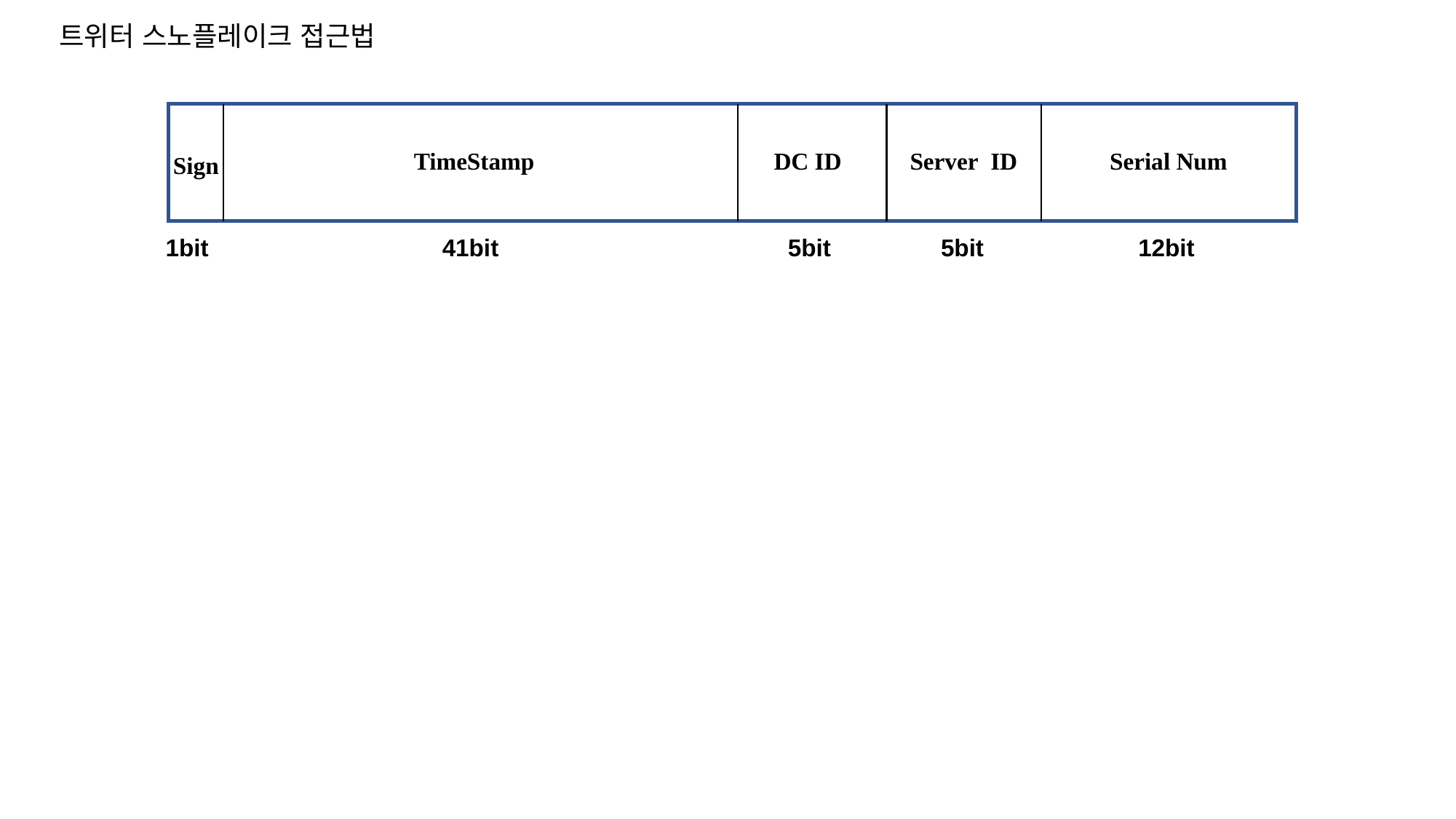

트위터 스노플레이크 접근법

TimeStamp
DC ID
Server  ID
Serial Num
1bit
41bit
5bit
5bit
12bit
Sign